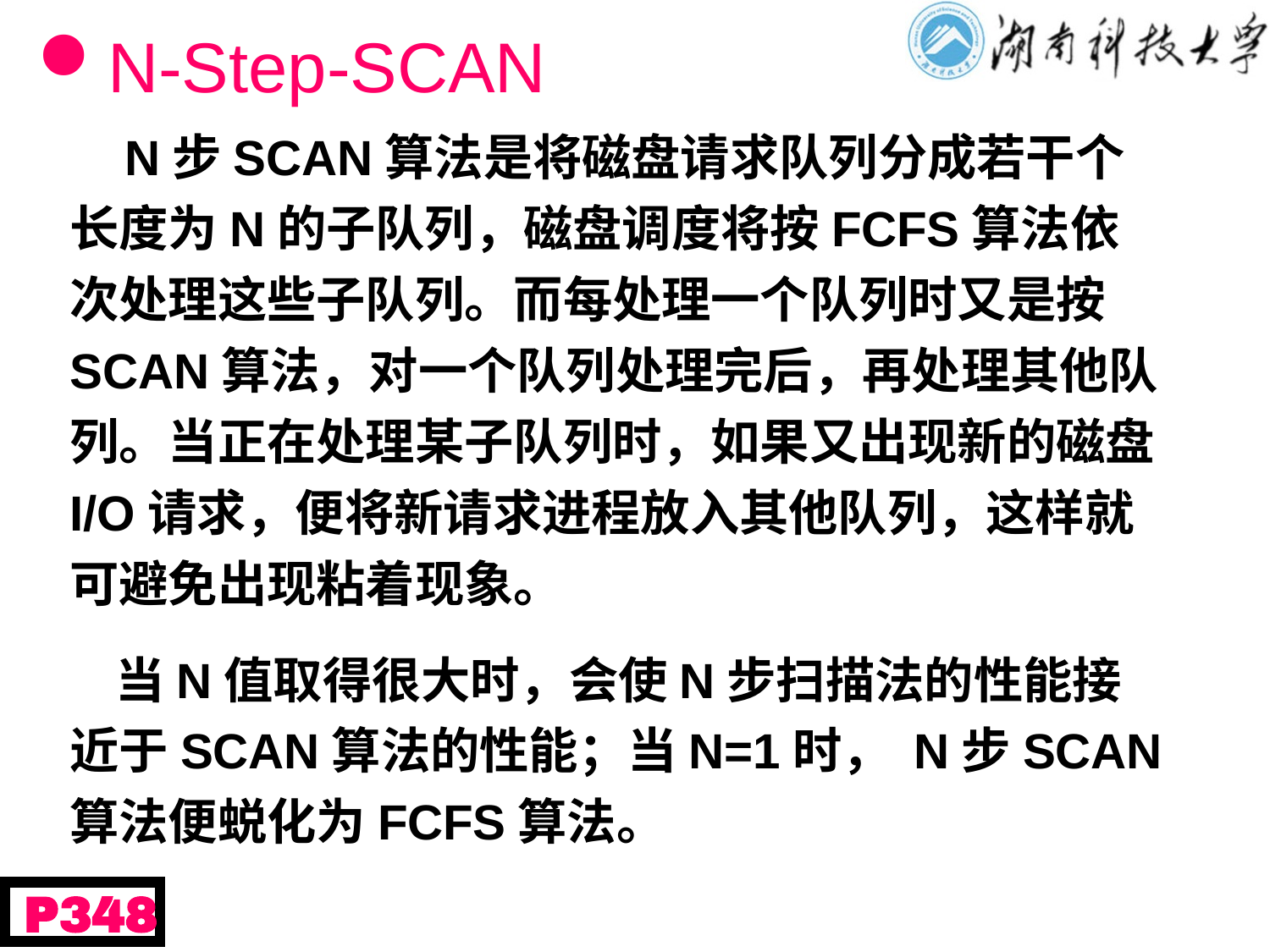

# N-Step-SCAN
    N步SCAN算法是将磁盘请求队列分成若干个长度为N的子队列，磁盘调度将按FCFS算法依次处理这些子队列。而每处理一个队列时又是按SCAN算法，对一个队列处理完后，再处理其他队列。当正在处理某子队列时，如果又出现新的磁盘I/O请求，便将新请求进程放入其他队列，这样就可避免出现粘着现象。
   当N值取得很大时，会使N步扫描法的性能接近于SCAN算法的性能；当N=1时， N步SCAN算法便蜕化为FCFS算法。
 P348